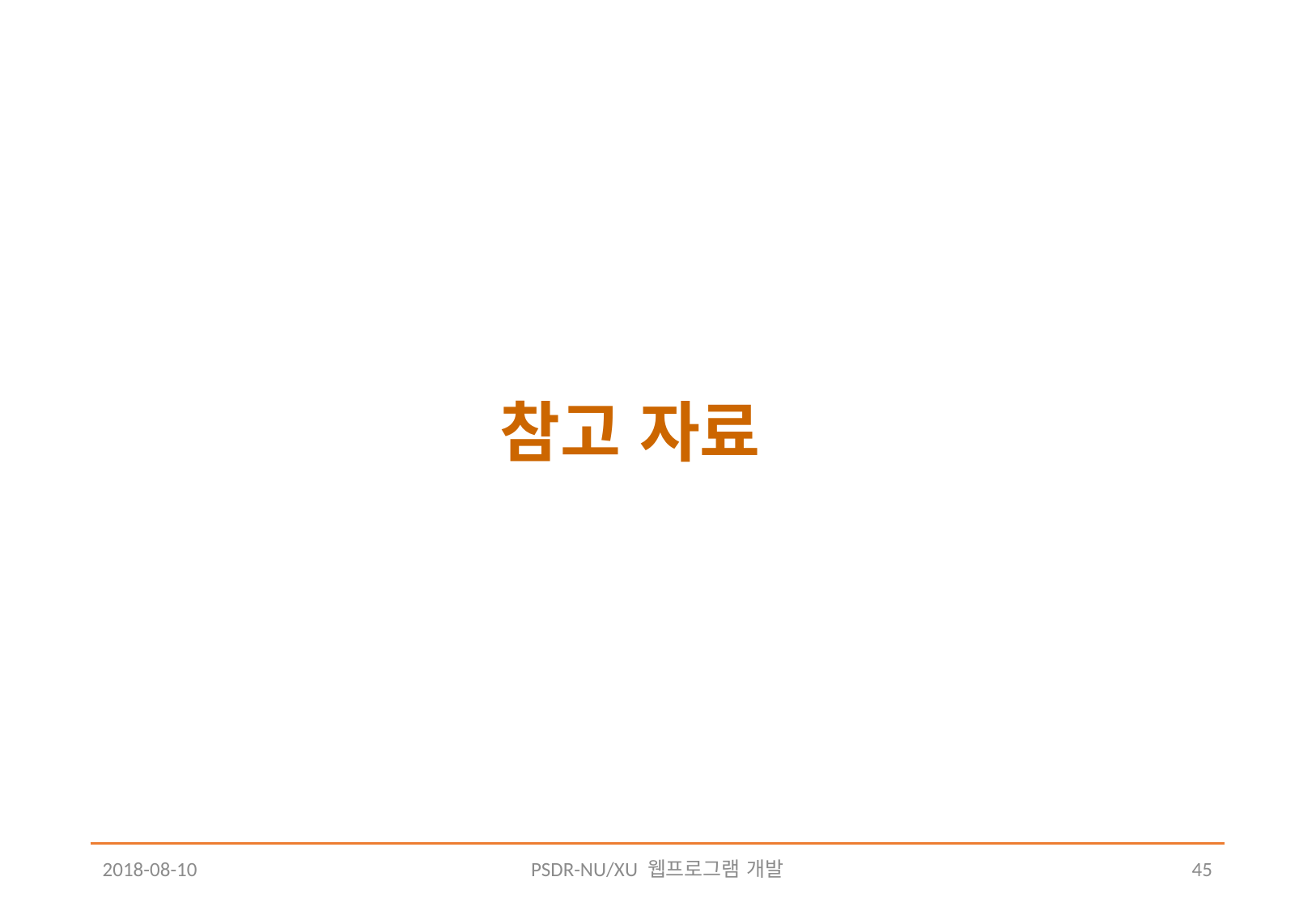

# 참고 자료
2018-08-10
PSDR-NU/XU 웹프로그램 개발
45